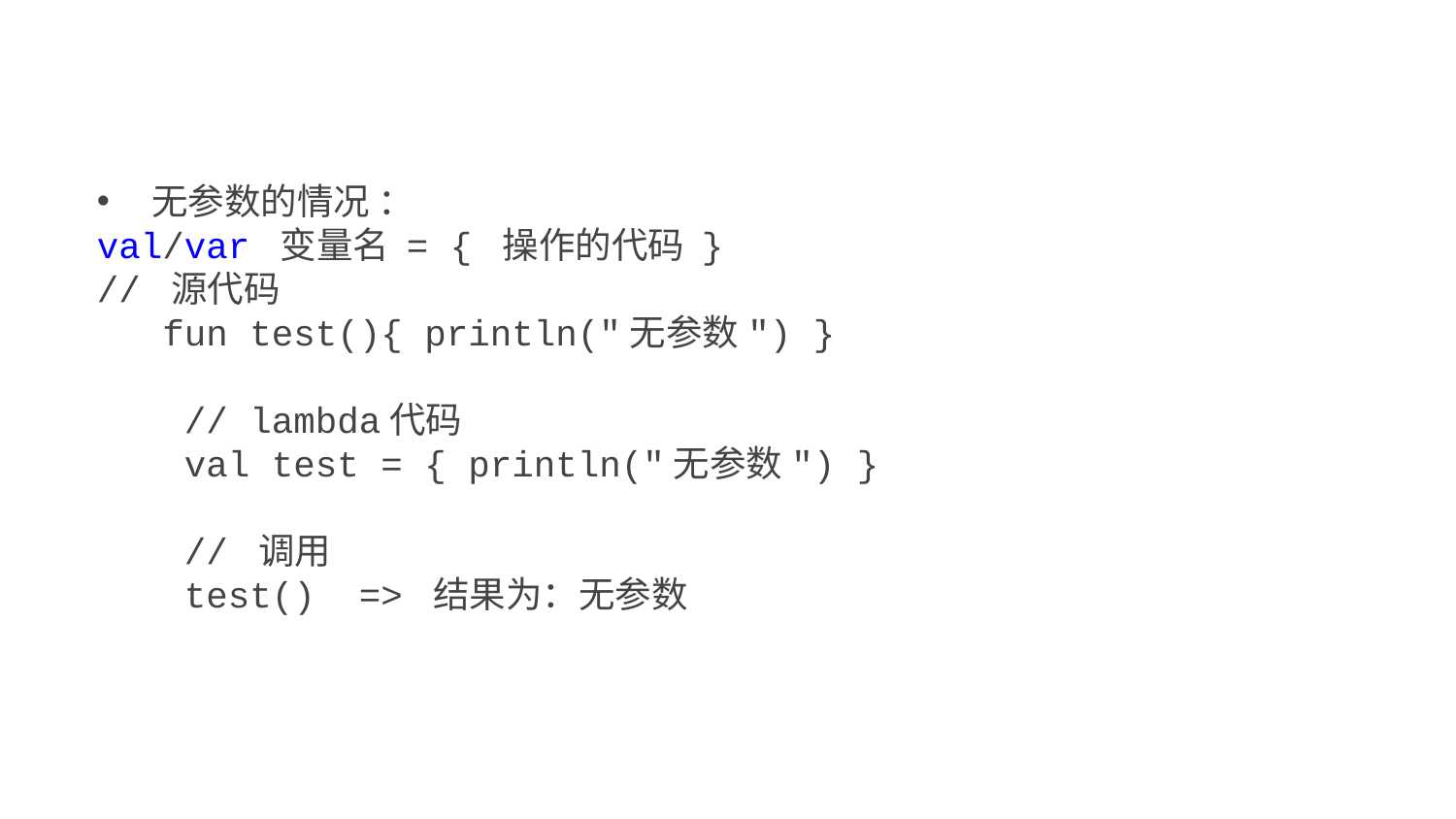

#
无参数的情况 ：
val/var 变量名 = { 操作的代码 }
// 源代码
   fun test(){ println("无参数") }

    // lambda代码
    val test = { println("无参数") }

    // 调用
    test()  => 结果为：无参数